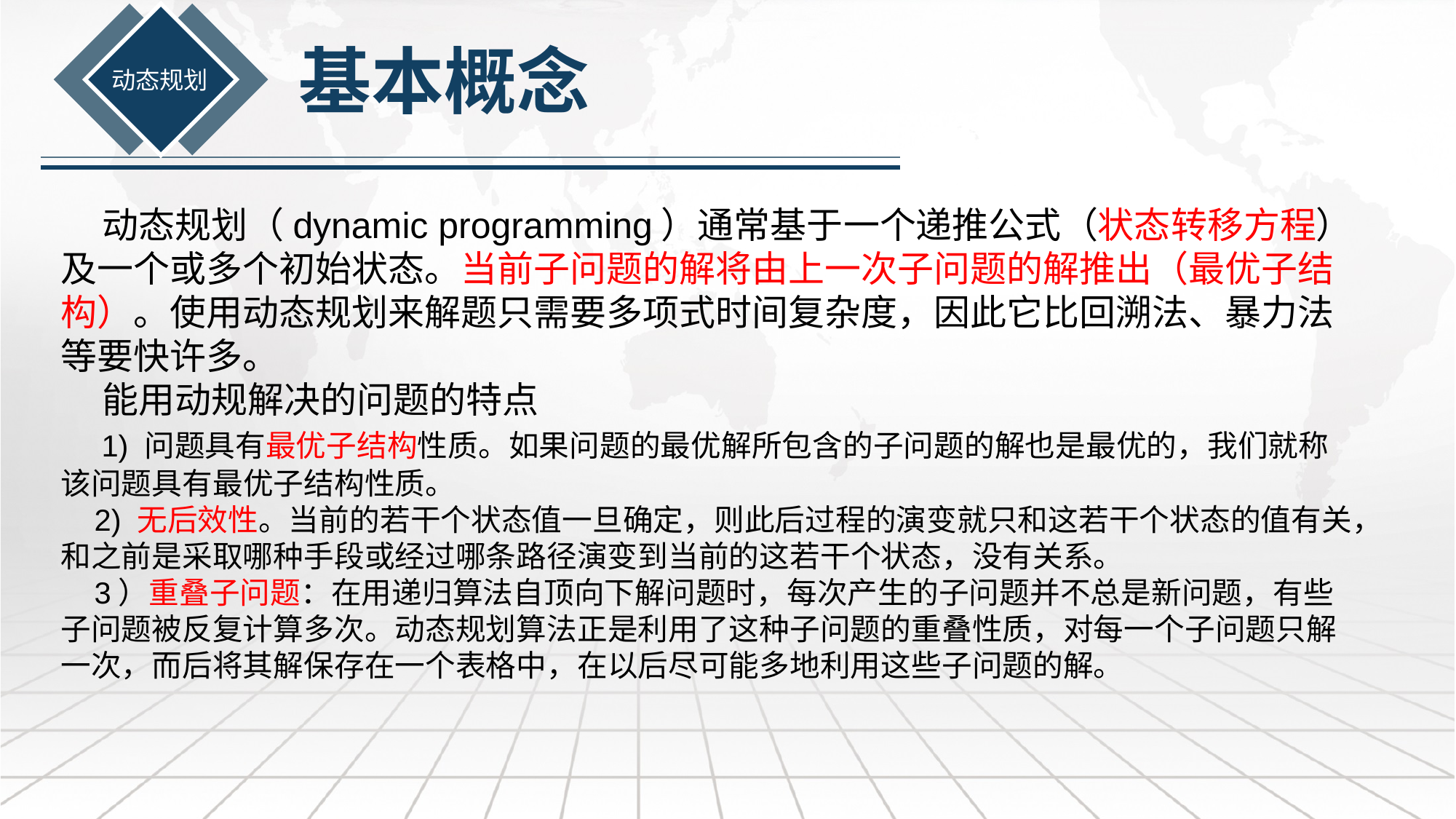

基本概念
动态规划
    动态规划（dynamic programming）通常基于一个递推公式（状态转移方程）及一个或多个初始状态。当前子问题的解将由上一次子问题的解推出（最优子结构）。使用动态规划来解题只需要多项式时间复杂度，因此它比回溯法、暴力法等要快许多。
    能用动规解决的问题的特点
    1) 问题具有最优子结构性质。如果问题的最优解所包含的子问题的解也是最优的，我们就称该问题具有最优子结构性质。
    2) 无后效性。当前的若干个状态值一旦确定，则此后过程的演变就只和这若干个状态的值有关，和之前是采取哪种手段或经过哪条路径演变到当前的这若干个状态，没有关系。
    3）重叠子问题：在用递归算法自顶向下解问题时，每次产生的子问题并不总是新问题，有些子问题被反复计算多次。动态规划算法正是利用了这种子问题的重叠性质，对每一个子问题只解一次，而后将其解保存在一个表格中，在以后尽可能多地利用这些子问题的解。